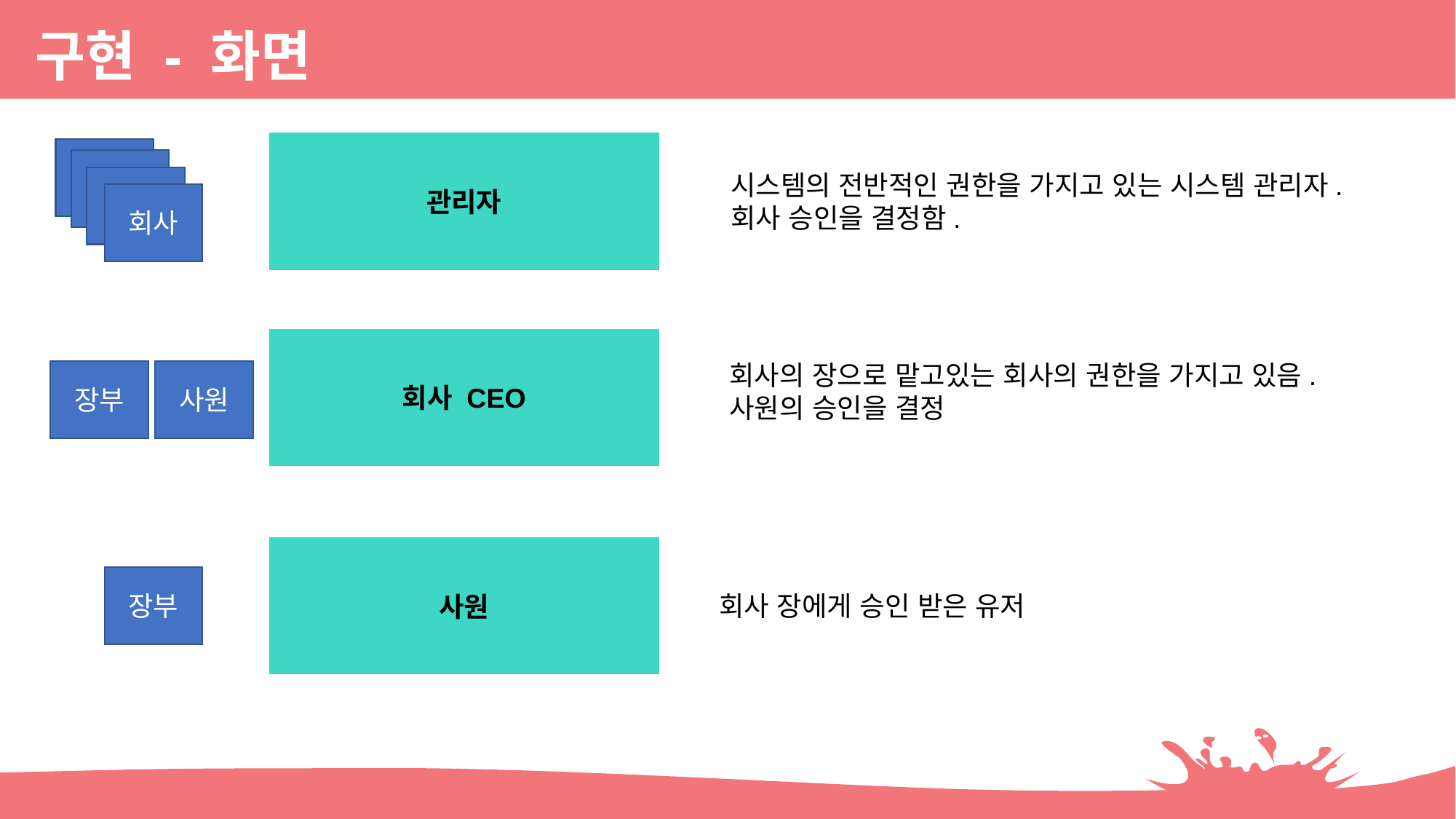

구현 - 화면
특징 – 권한 관리
관리자

시스템의 전반적인 권한을 가지고 있는 시스템 관리자.
회사 승인을 결정함.

회사
회사 CEO
회사의 장으로 맡고있는 회사의 권한을 가지고 있음.
사원의 승인을 결정
장부
사원
사원
장부
회사 장에게 승인 받은 유저